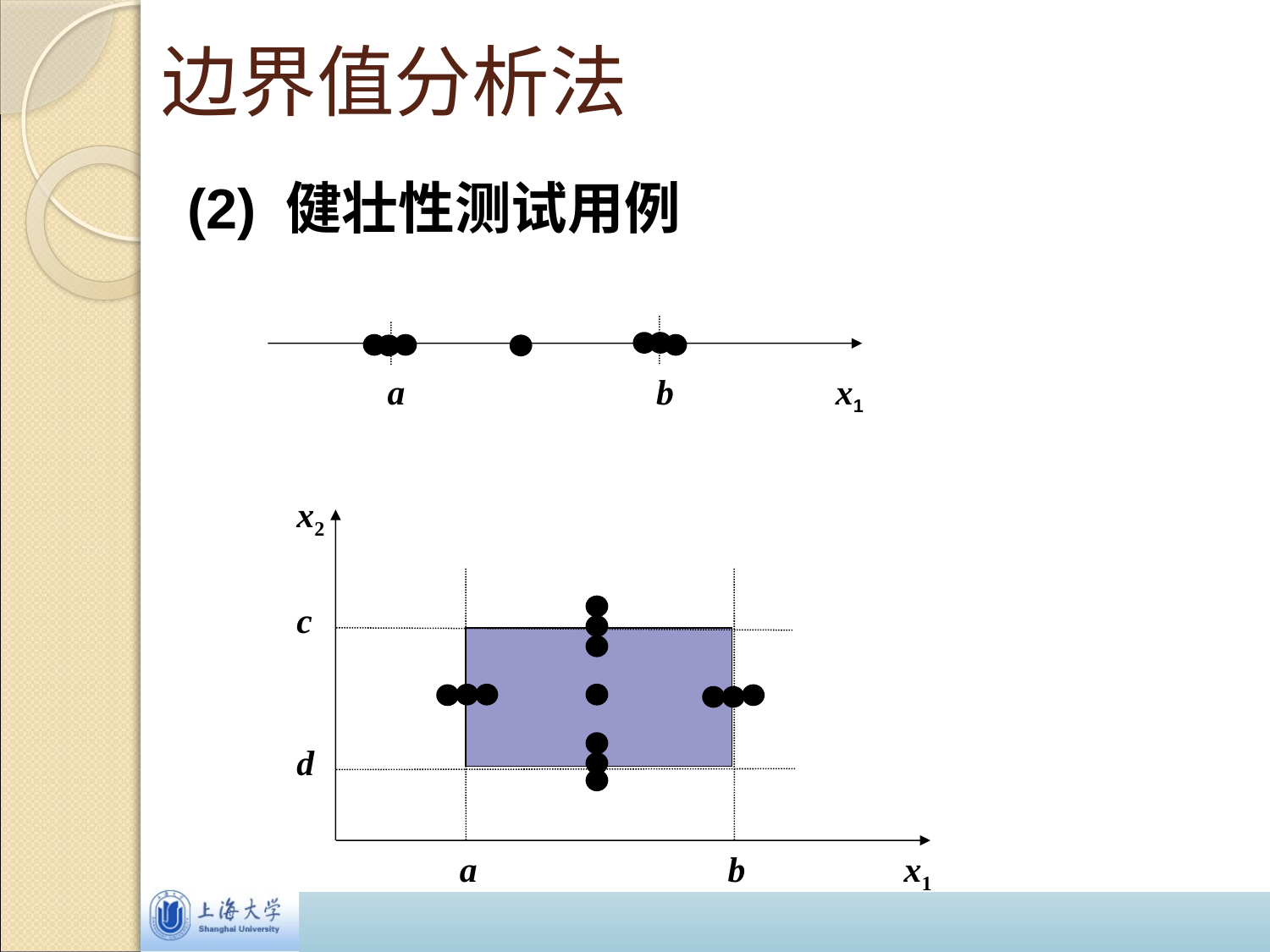

# 边界值分析法
(2) 健壮性测试用例

a
 b
x1
x2

c

d

a
 b
x1